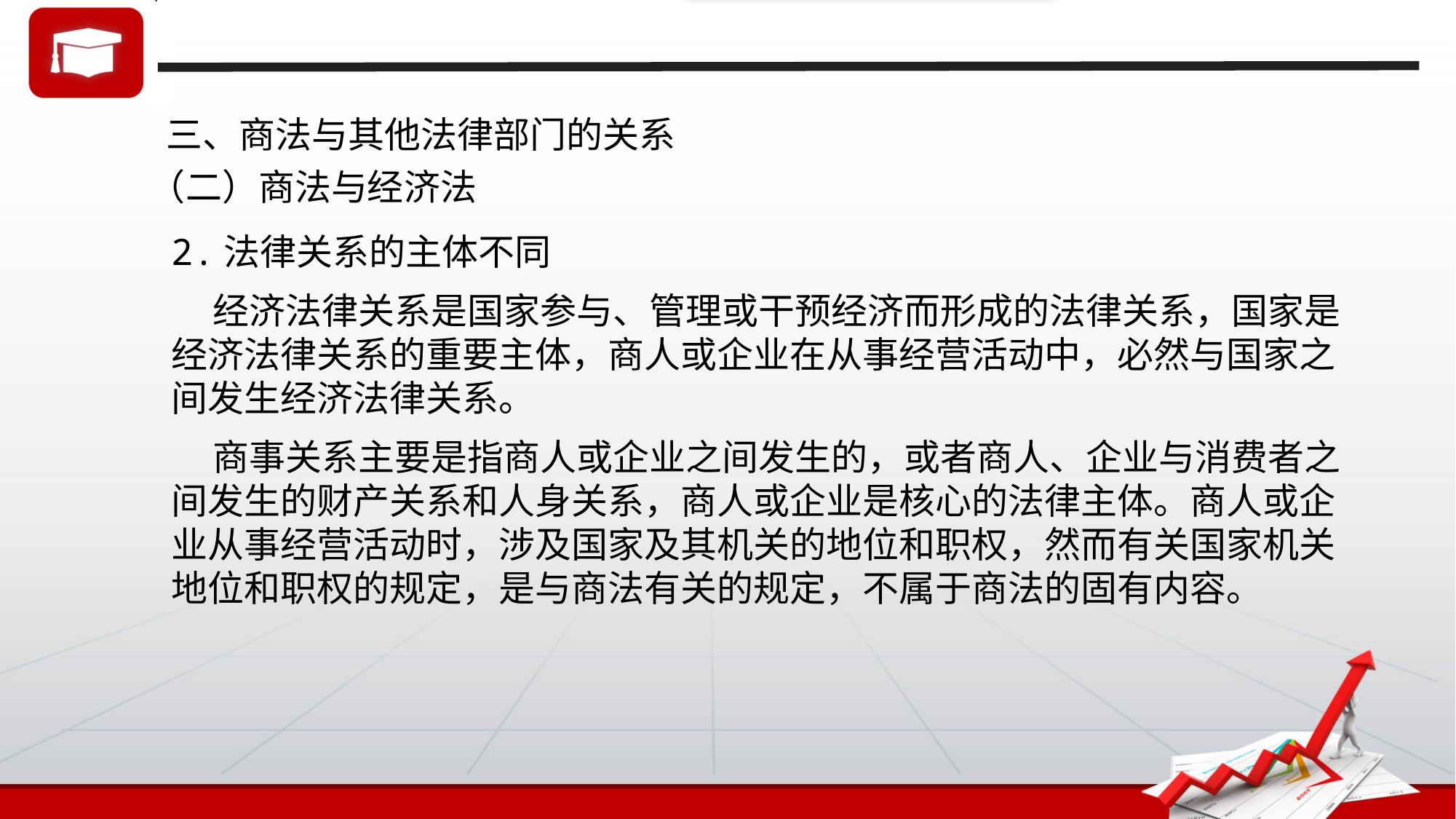

三、商法与其他法律部门的关系
（二）商法与经济法
2.法律关系的主体不同
    经济法律关系是国家参与、管理或干预经济而形成的法律关系，国家是经济法律关系的重要主体，商人或企业在从事经营活动中，必然与国家之间发生经济法律关系。
    商事关系主要是指商人或企业之间发生的，或者商人、企业与消费者之间发生的财产关系和人身关系，商人或企业是核心的法律主体。商人或企业从事经营活动时，涉及国家及其机关的地位和职权，然而有关国家机关地位和职权的规定，是与商法有关的规定，不属于商法的固有内容。